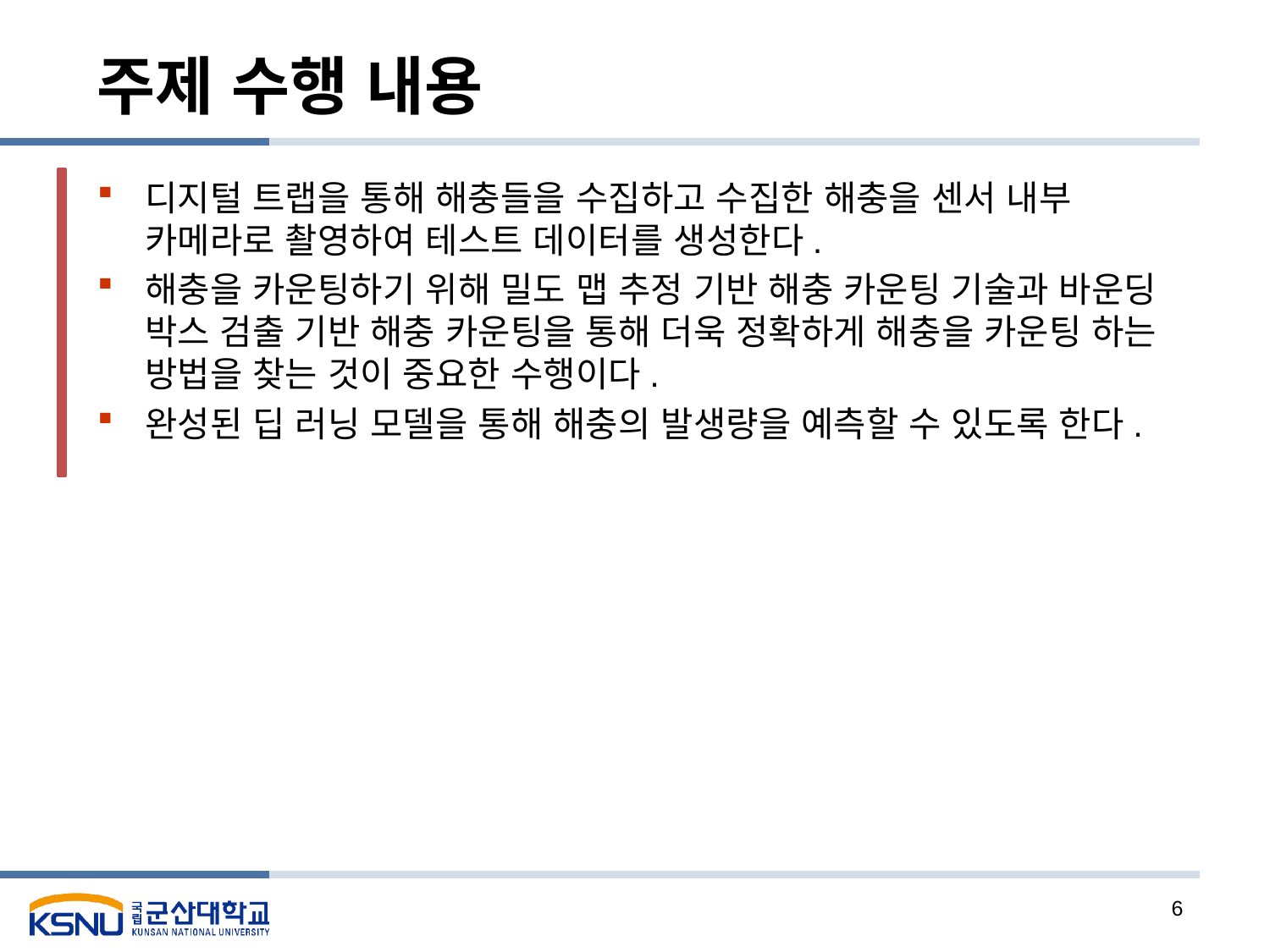

# 주제 수행 내용

디지털 트랩을 통해 해충들을 수집하고 수집한 해충을 센서 내부
카메라로 촬영하여 테스트 데이터를 생성한다.
해충을 카운팅하기 위해 밀도 맵 추정 기반 해충 카운팅 기술과 바운딩 박스 검출 기반 해충 카운팅을 통해 더욱 정확하게 해충을 카운팅 하는 방법을 찾는 것이 중요한 수행이다.
완성된 딥 러닝 모델을 통해 해충의 발생량을 예측할 수 있도록 한다.

6